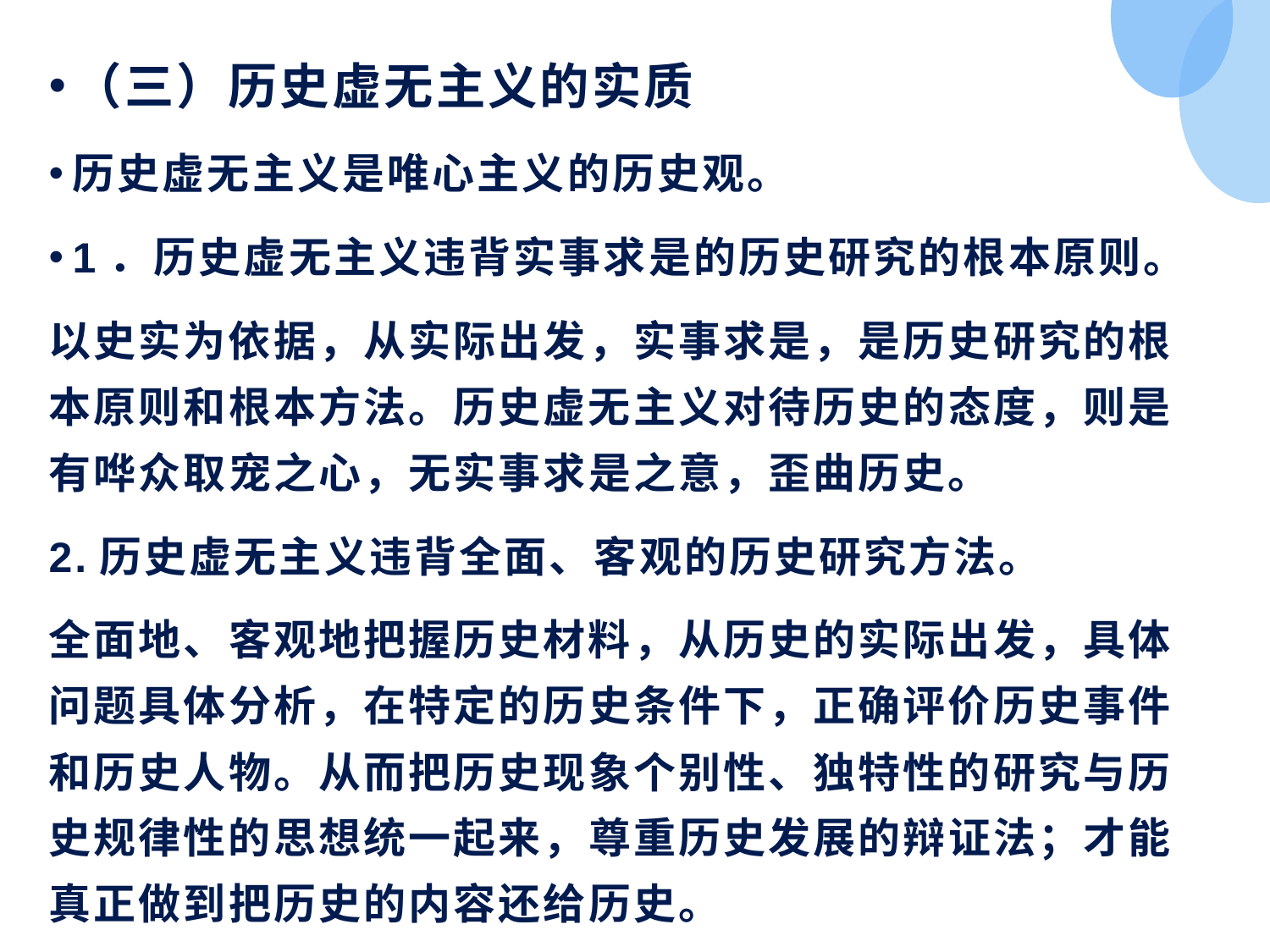

（三）历史虚无主义的实质
历史虚无主义是唯心主义的历史观。
1．历史虚无主义违背实事求是的历史研究的根本原则。
以史实为依据，从实际出发，实事求是，是历史研究的根本原则和根本方法。历史虚无主义对待历史的态度，则是有哗众取宠之心，无实事求是之意，歪曲历史。
2.历史虚无主义违背全面、客观的历史研究方法。
全面地、客观地把握历史材料，从历史的实际出发，具体问题具体分析，在特定的历史条件下，正确评价历史事件和历史人物。从而把历史现象个别性、独特性的研究与历史规律性的思想统一起来，尊重历史发展的辩证法；才能真正做到把历史的内容还给历史。